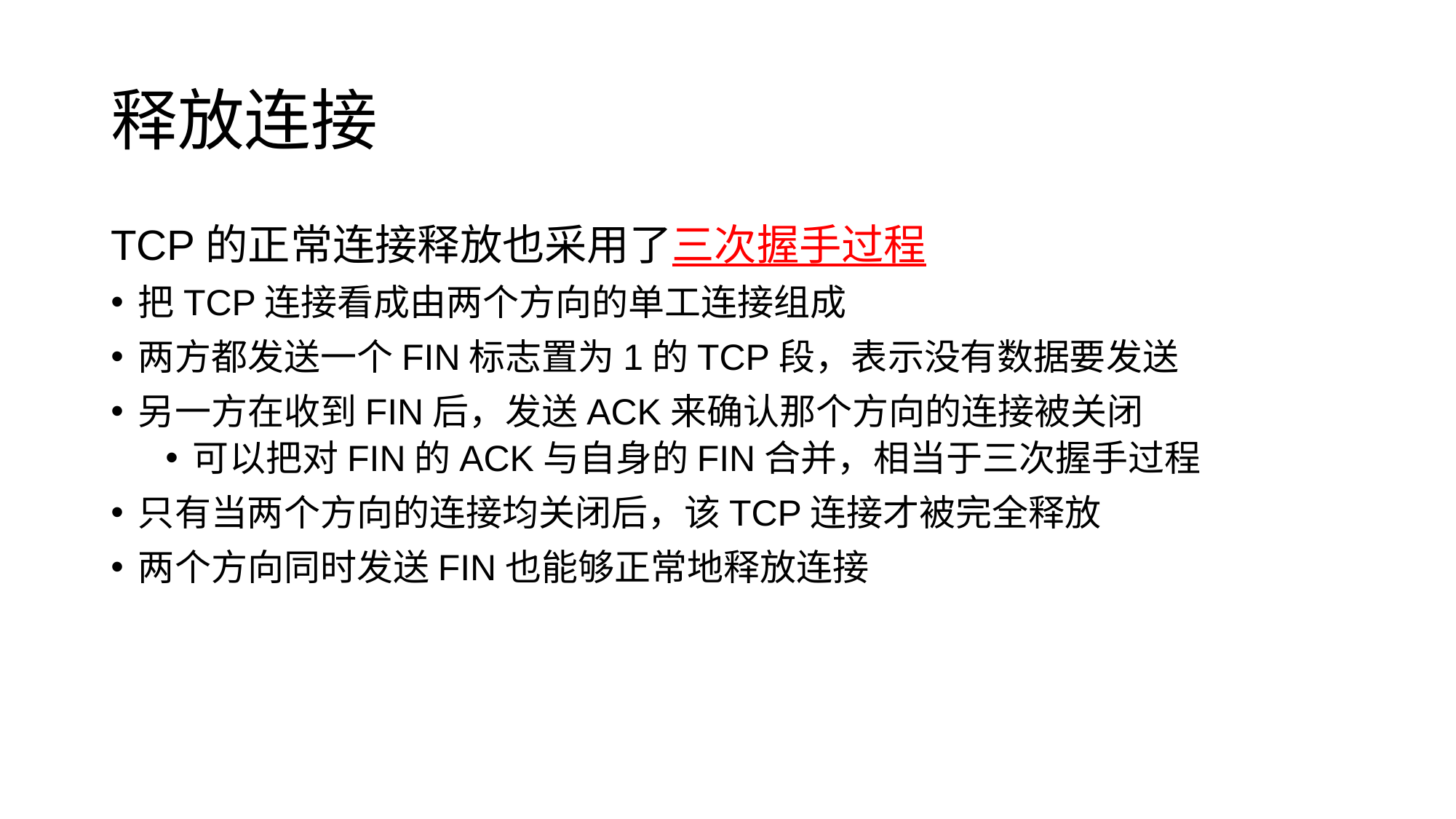

# 释放连接
TCP的正常连接释放也采用了三次握手过程
把TCP连接看成由两个方向的单工连接组成
两方都发送一个FIN标志置为1的TCP段，表示没有数据要发送
另一方在收到FIN后，发送ACK来确认那个方向的连接被关闭
可以把对FIN的ACK与自身的FIN合并，相当于三次握手过程
只有当两个方向的连接均关闭后，该TCP连接才被完全释放
两个方向同时发送FIN也能够正常地释放连接